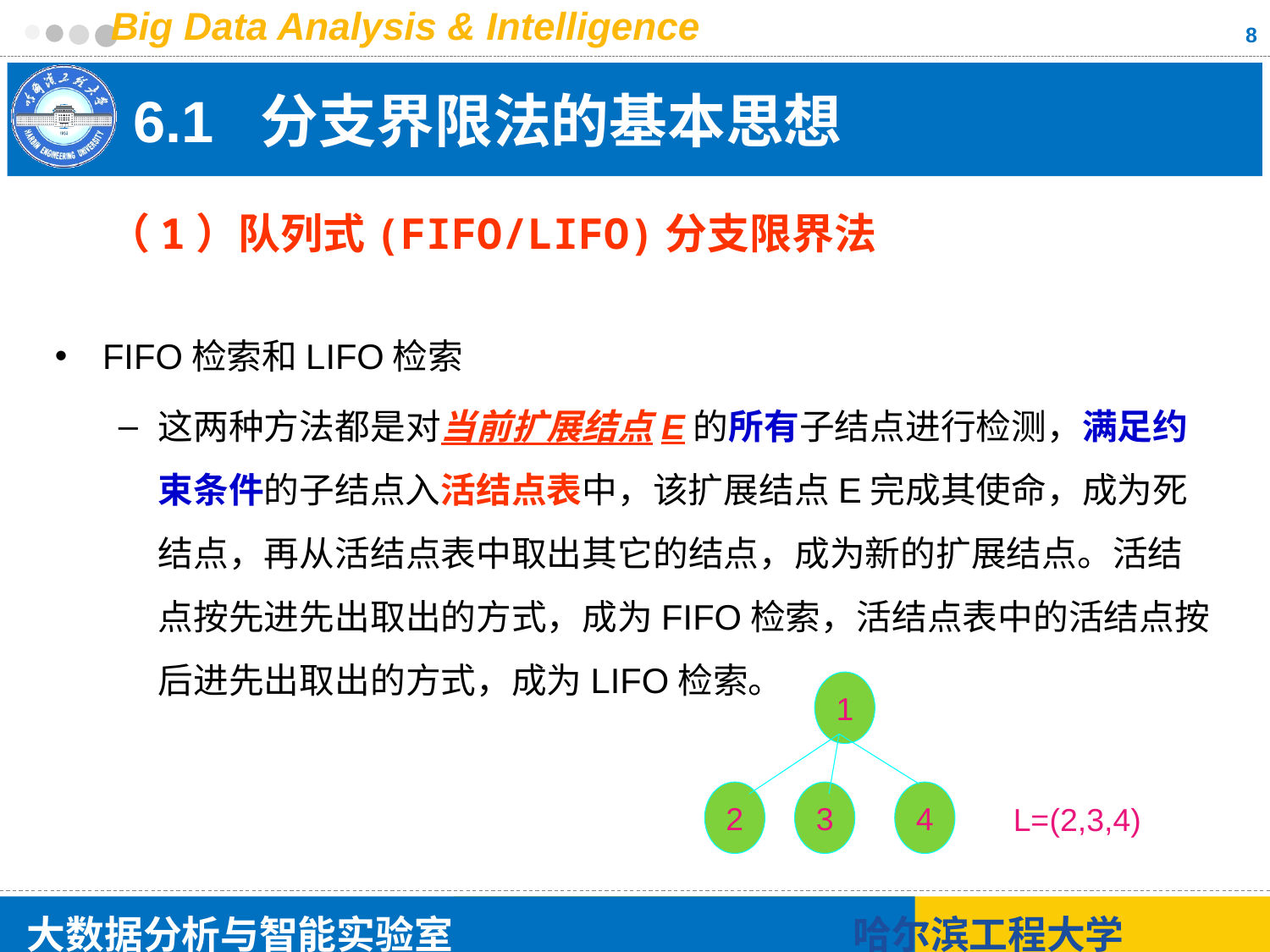

8
# 6.1  分支界限法的基本思想
（1）队列式(FIFO/LIFO)分支限界法
FIFO检索和LIFO检索
这两种方法都是对当前扩展结点E的所有子结点进行检测，满足约束条件的子结点入活结点表中，该扩展结点E完成其使命，成为死结点，再从活结点表中取出其它的结点，成为新的扩展结点。活结点按先进先出取出的方式，成为FIFO检索，活结点表中的活结点按后进先出取出的方式，成为LIFO检索。
1

2
3
4
L=(2,3,4)